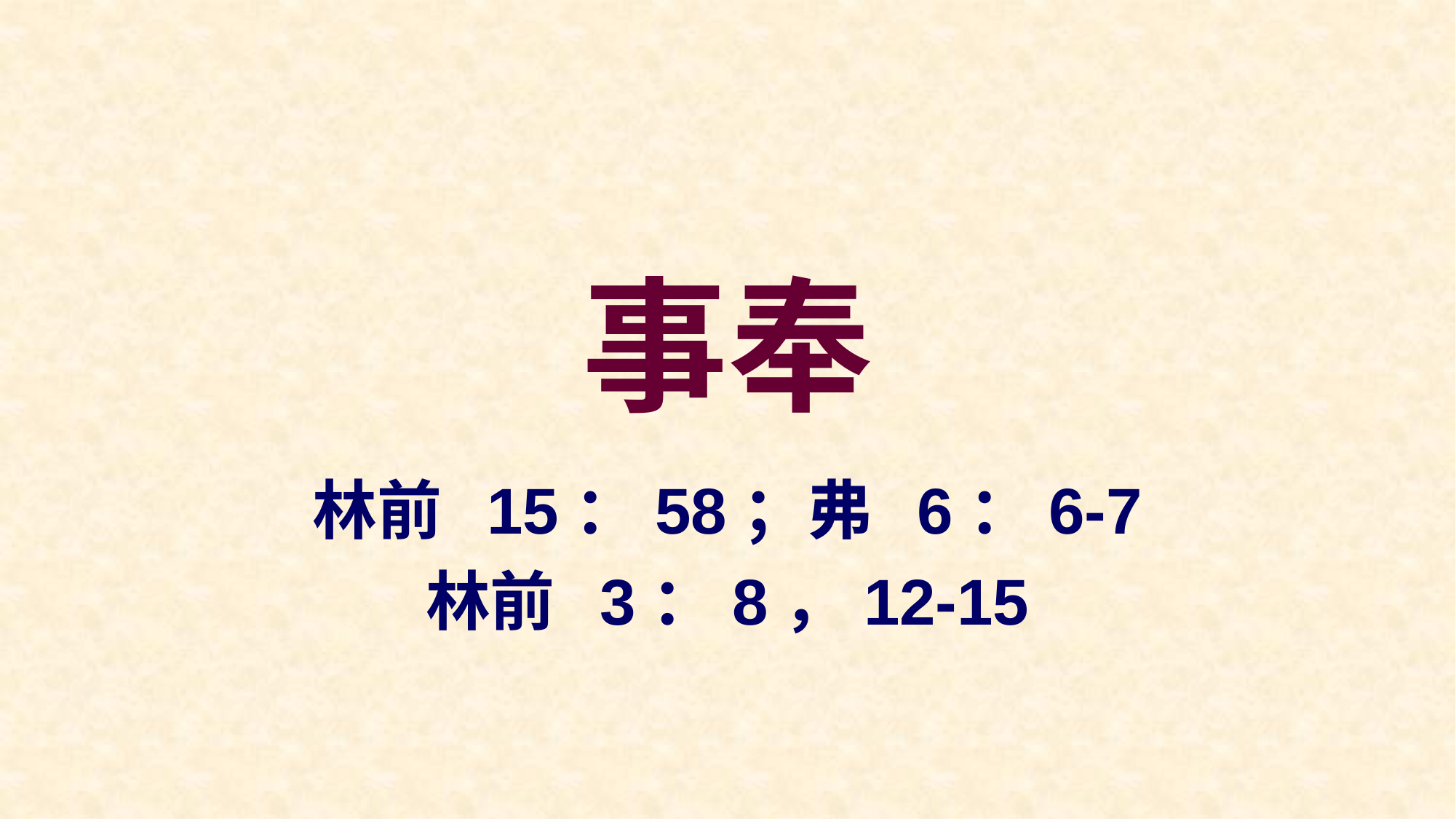

# 事奉
林前  15：58；弗  6：6-7
林前  3：8，12-15